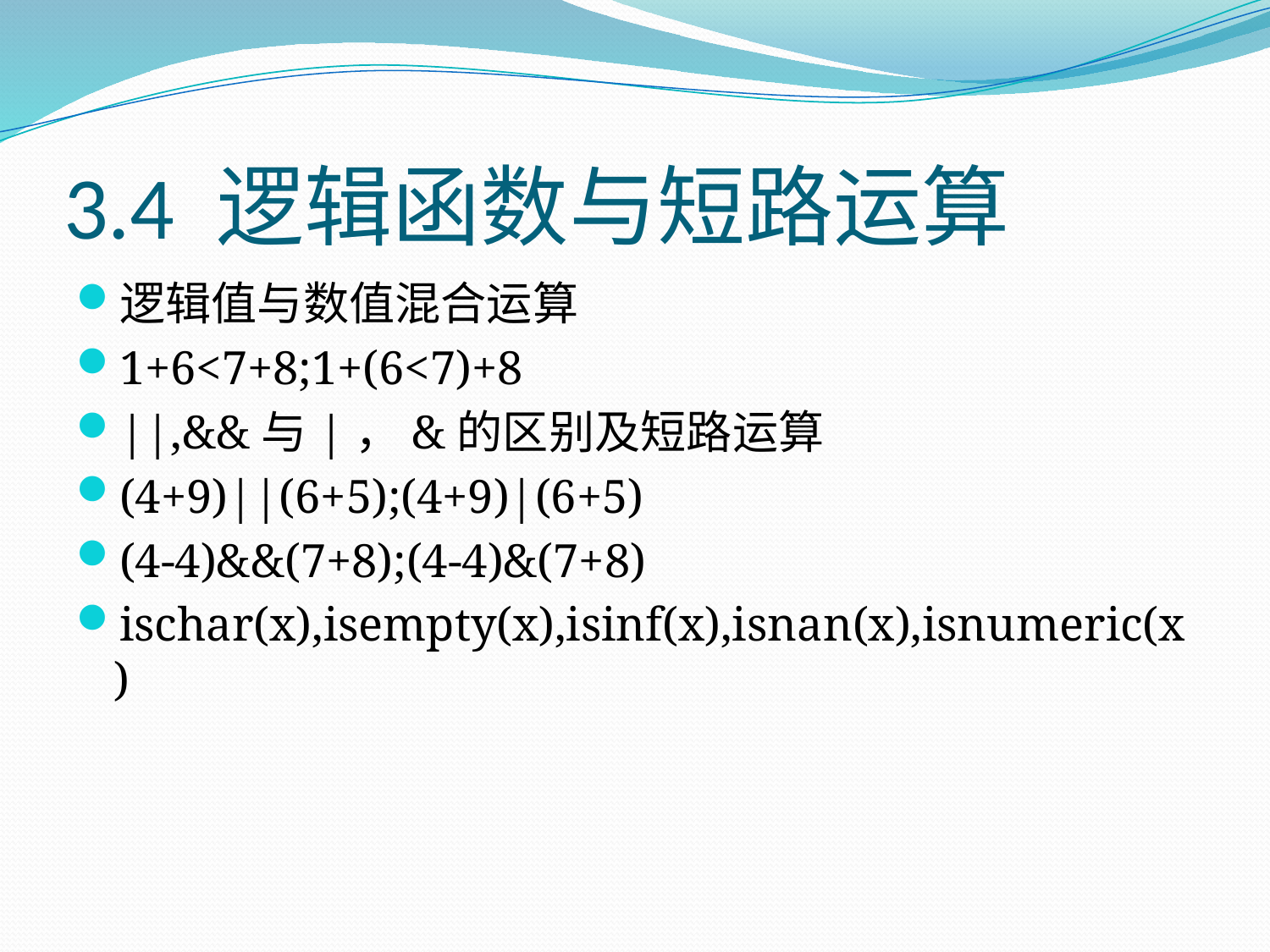

# 3.4 逻辑函数与短路运算
逻辑值与数值混合运算
1+6<7+8;1+(6<7)+8
||,&&与|，&的区别及短路运算
(4+9)||(6+5);(4+9)|(6+5)
(4-4)&&(7+8);(4-4)&(7+8)
ischar(x),isempty(x),isinf(x),isnan(x),isnumeric(x)